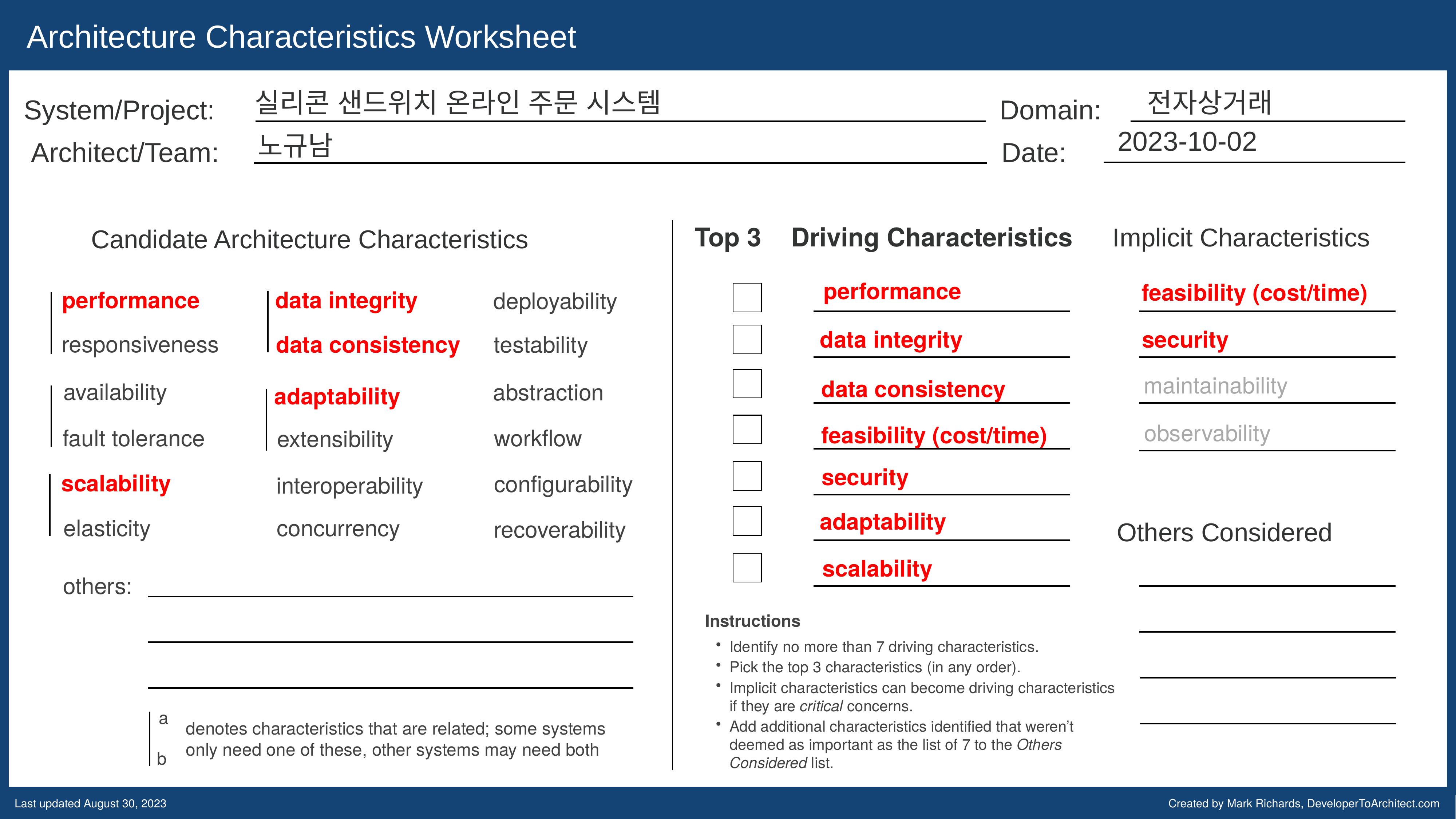

Architecture Characteristics Worksheet

전자상거래
실리콘 샌드위치 온라인 주문 시스템
System/Project:
Domain:
2023-10-02

노규남
Architect/Team:
Date:

Top 3
Driving Characteristics
Implicit Characteristics
Candidate Architecture Characteristics

performance
feasibility (cost/time)
data integrity
performance
deployability

security
data integrity

data consistency
responsiveness
testability

maintainability

data consistency
availability
abstraction
adaptability

observability

feasibility (cost/time)
fault tolerance
workflow
extensibility

security

scalability
configurability
interoperability

adaptability

elasticity
concurrency
recoverability
Others Considered

scalability

others:

Instructions

Identify no more than 7 driving characteristics.
Pick the top 3 characteristics (in any order).
Implicit characteristics can become driving characteristics if they are critical concerns.
Add additional characteristics identified that weren’t deemed as important as the list of 7 to the Others Considered list.

a

denotes characteristics that are related; some systems only need one of these, other systems may need both

b

Last updated August 30, 2023
Created by Mark Richards, DeveloperToArchitect.com